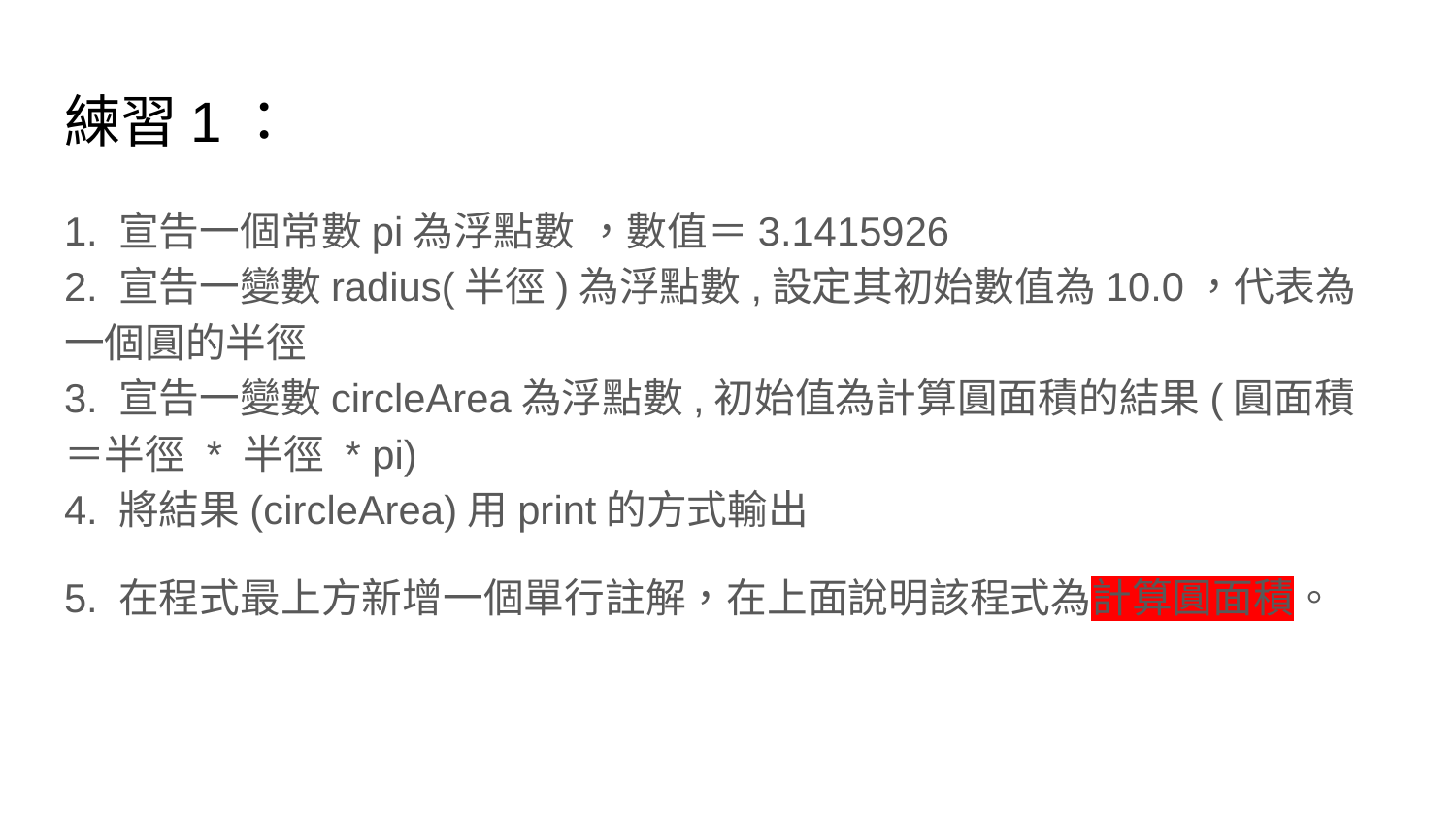

# 練習1：
1. 宣告一個常數pi為浮點數 ，數值＝3.1415926
2. 宣告一變數radius(半徑)為浮點數,設定其初始數值為10.0，代表為一個圓的半徑
3. 宣告一變數circleArea為浮點數,初始值為計算圓面積的結果(圓面積＝半徑 * 半徑 * pi)
4. 將結果(circleArea)用print的方式輸出
5. 在程式最上方新增一個單行註解，在上面說明該程式為計算圓面積。